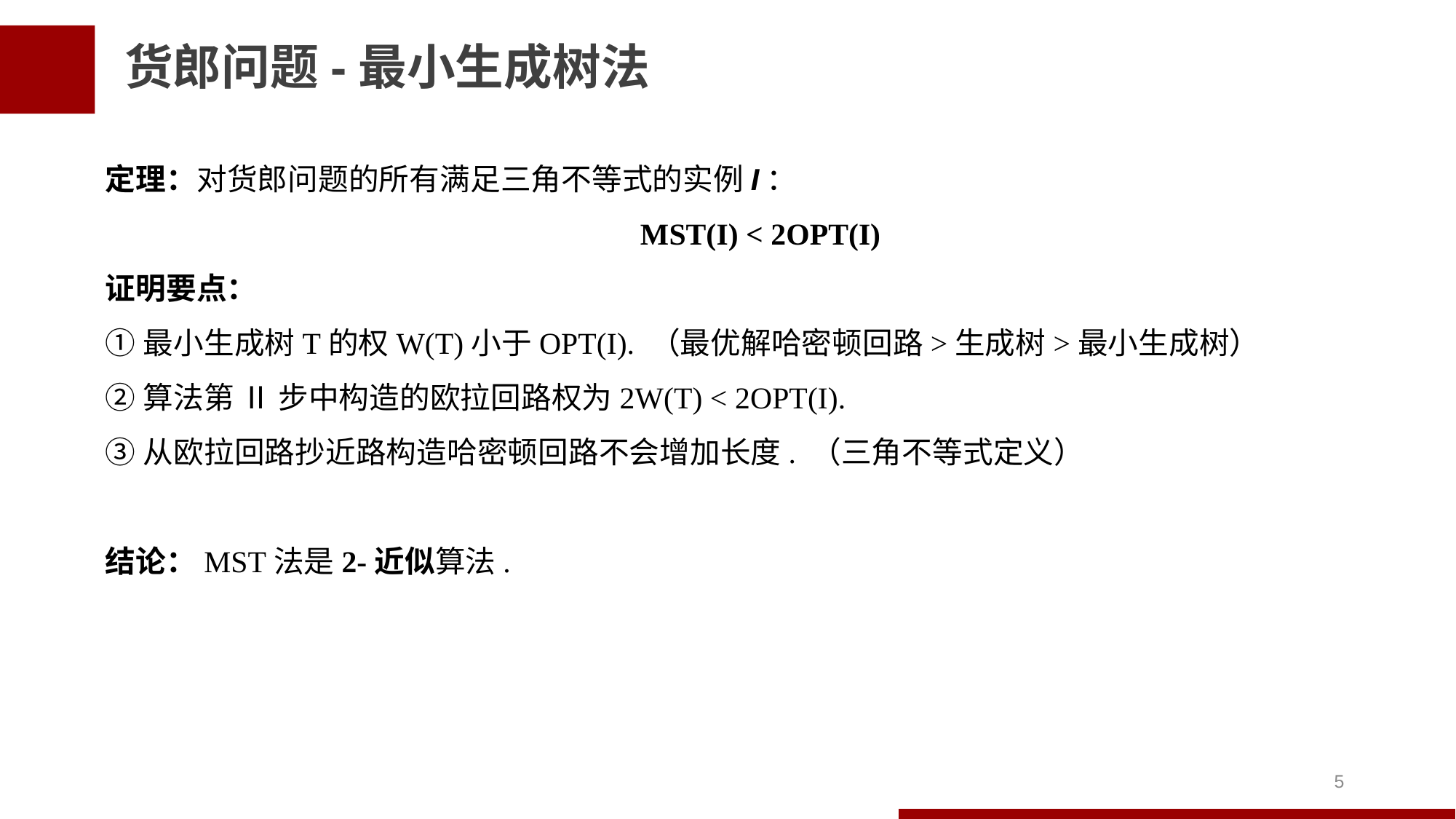

货郎问题-最小生成树法
定理：对货郎问题的所有满足三角不等式的实例I：
MST(I) < 2OPT(I)
证明要点：
①最小生成树T的权W(T)小于OPT(I). （最优解哈密顿回路>生成树>最小生成树）
②算法第 Ⅱ 步中构造的欧拉回路权为2W(T) < 2OPT(I).
③从欧拉回路抄近路构造哈密顿回路不会增加长度. （三角不等式定义）

结论：MST法是2-近似算法.
5